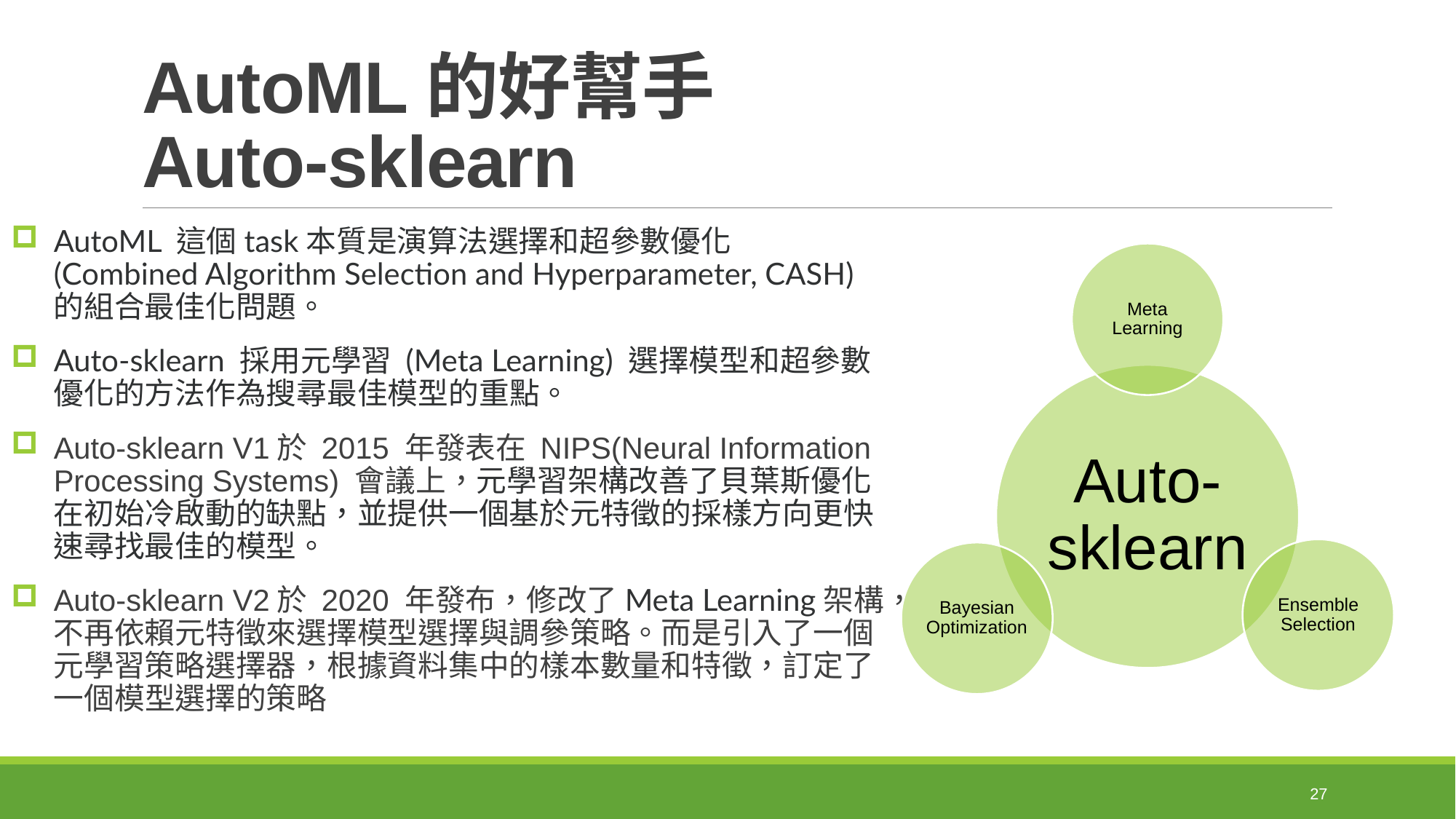

# AutoML的好幫手 Auto-sklearn
AutoML 這個task本質是演算法選擇和超參數優化 (Combined Algorithm Selection and Hyperparameter, CASH) 的組合最佳化問題。
Auto-sklearn 採用元學習 (Meta Learning) 選擇模型和超參數優化的方法作為搜尋最佳模型的重點。
Auto-sklearn V1於 2015 年發表在 NIPS(Neural Information Processing Systems) 會議上，元學習架構改善了貝葉斯優化在初始冷啟動的缺點，並提供一個基於元特徵的採樣方向更快速尋找最佳的模型。
Auto-sklearn V2於 2020 年發布，修改了Meta Learning架構，不再依賴元特徵來選擇模型選擇與調參策略。而是引入了一個元學習策略選擇器，根據資料集中的樣本數量和特徵，訂定了一個模型選擇的策略
Auto-sklearn
Meta Learning
Ensemble Selection
Bayesian Optimization
27